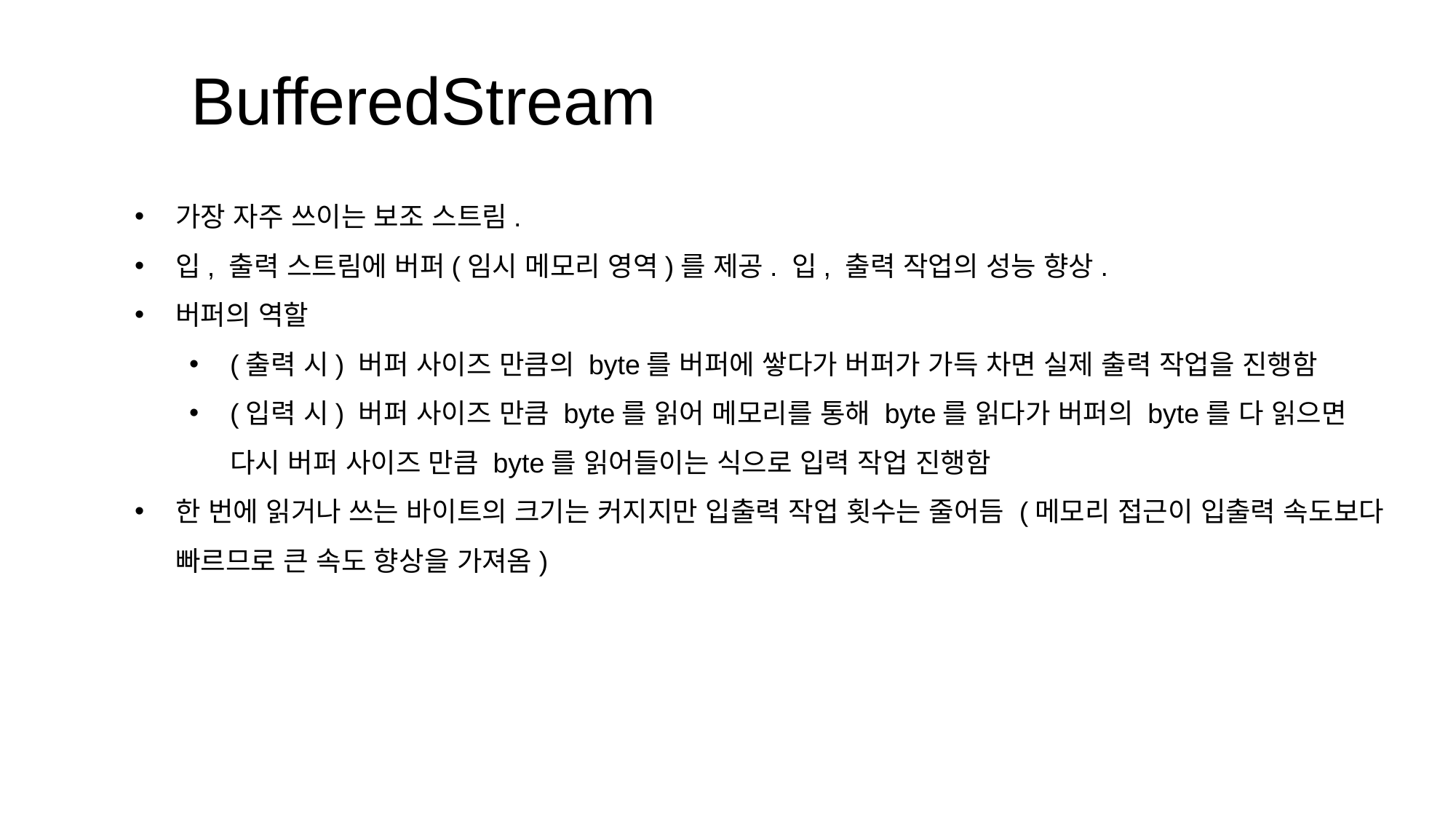

BufferedStream
가장 자주 쓰이는 보조 스트림.
입, 출력 스트림에 버퍼(임시 메모리 영역)를 제공. 입, 출력 작업의 성능 향상.
버퍼의 역할
(출력 시) 버퍼 사이즈 만큼의 byte를 버퍼에 쌓다가 버퍼가 가득 차면 실제 출력 작업을 진행함
(입력 시) 버퍼 사이즈 만큼 byte를 읽어 메모리를 통해 byte를 읽다가 버퍼의 byte를 다 읽으면 다시 버퍼 사이즈 만큼 byte를 읽어들이는 식으로 입력 작업 진행함
한 번에 읽거나 쓰는 바이트의 크기는 커지지만 입출력 작업 횟수는 줄어듬 (메모리 접근이 입출력 속도보다 빠르므로 큰 속도 향상을 가져옴)